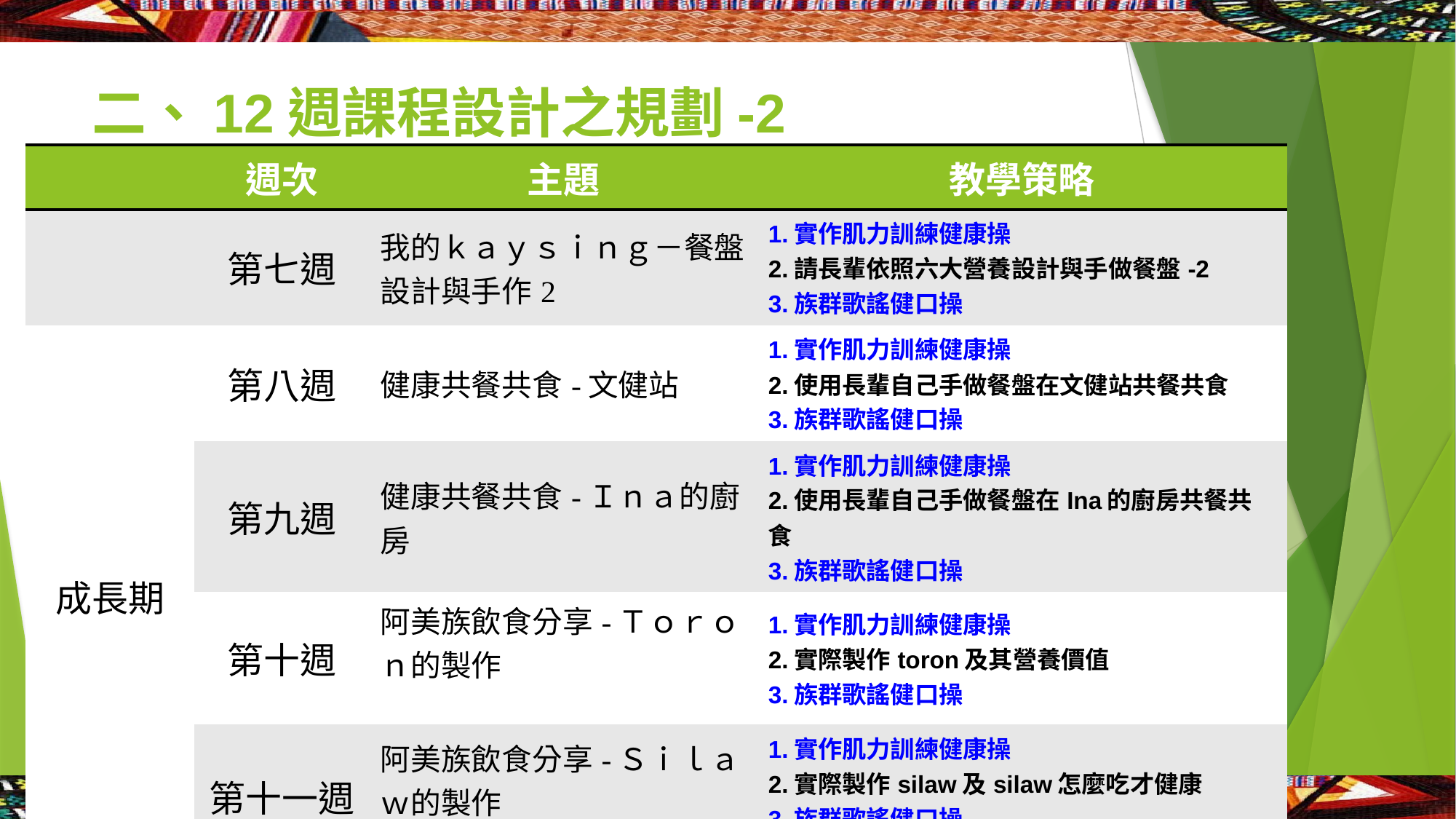

# 二、12週課程設計之規劃-2
|  | 週次 | 主題 | 教學策略 |
| --- | --- | --- | --- |
|  | 第七週 | 我的ｋａｙｓｉｎｇ－餐盤設計與手作2 | 1.實作肌力訓練健康操 2.請長輩依照六大營養設計與手做餐盤-2 3.族群歌謠健口操 |
| 成長期 | 第八週 | 健康共餐共食-文健站 | 1.實作肌力訓練健康操 2.使用長輩自己手做餐盤在文健站共餐共食 3.族群歌謠健口操 |
|  | 第九週 | 健康共餐共食-Ｉｎａ的廚房 | 1.實作肌力訓練健康操 2.使用長輩自己手做餐盤在Ina的廚房共餐共食 3.族群歌謠健口操 |
|  | 第十週 | 阿美族飲食分享-Ｔｏｒｏｎ的製作 | 1.實作肌力訓練健康操 2.實際製作toron及其營養價值 3.族群歌謠健口操 |
|  | 第十一週 | 阿美族飲食分享-Ｓｉｌａｗ的製作 | 1.實作肌力訓練健康操 2.實際製作silaw及silaw怎麼吃才健康 3.族群歌謠健口操 |
| 結穗期 | 第十二週 | 健康行為後測-統一版本 | 12周肌力訓練健康操成果評估 互相分享心情 協助長者後測評估及問卷調查 |